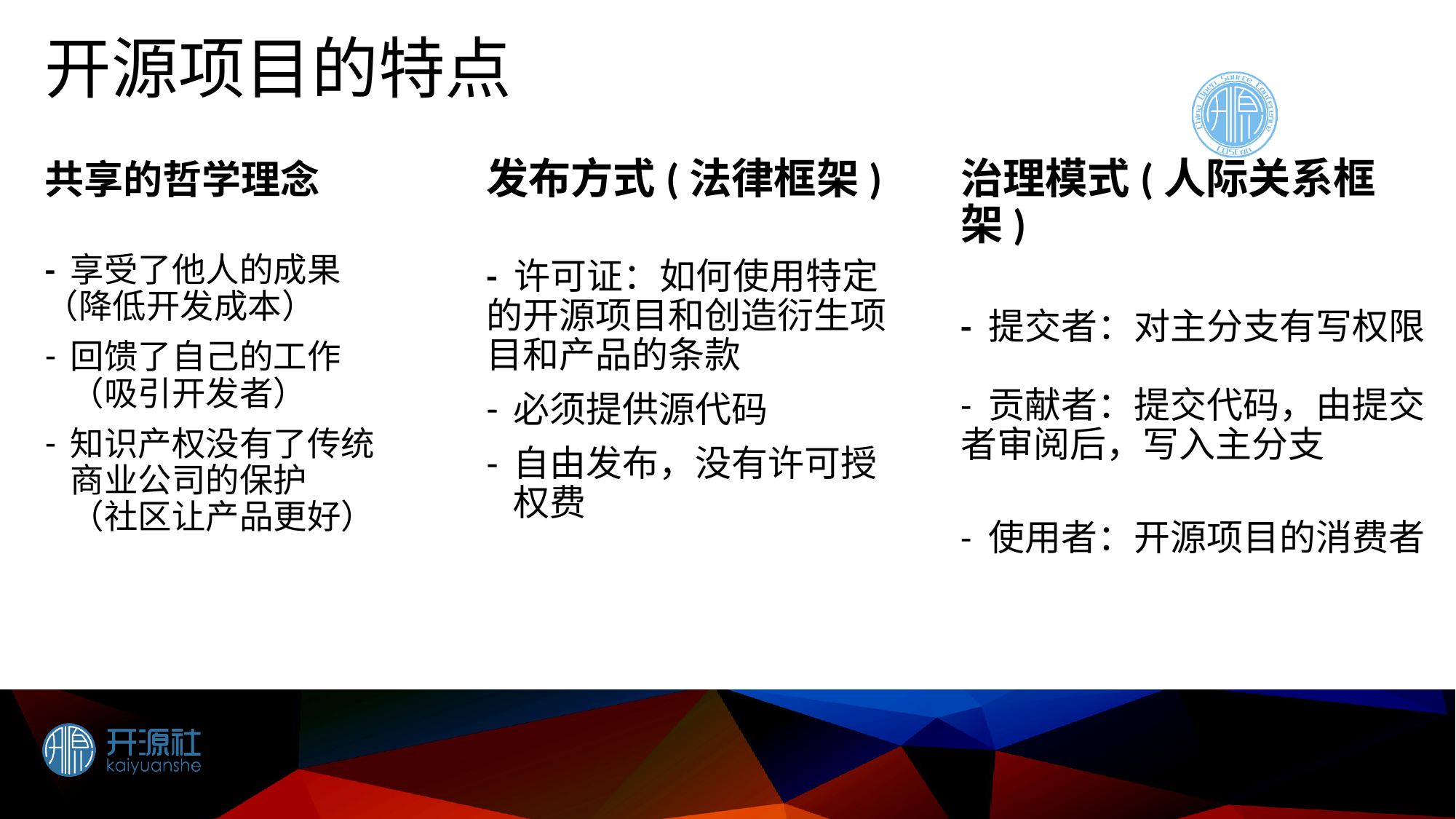

# 开源项目的特点
发布方式(法律框架)
- 许可证：如何使用特定的开源项目和创造衍生项目和产品的条款
必须提供源代码
自由发布，没有许可授权费
治理模式(人际关系框架)
- 提交者：对主分支有写权限
- 贡献者：提交代码，由提交者审阅后，写入主分支
- 使用者：开源项目的消费者
共享的哲学理念
- 享受了他人的成果（降低开发成本）
回馈了自己的工作
（吸引开发者）
知识产权没有了传统商业公司的保护
（社区让产品更好）